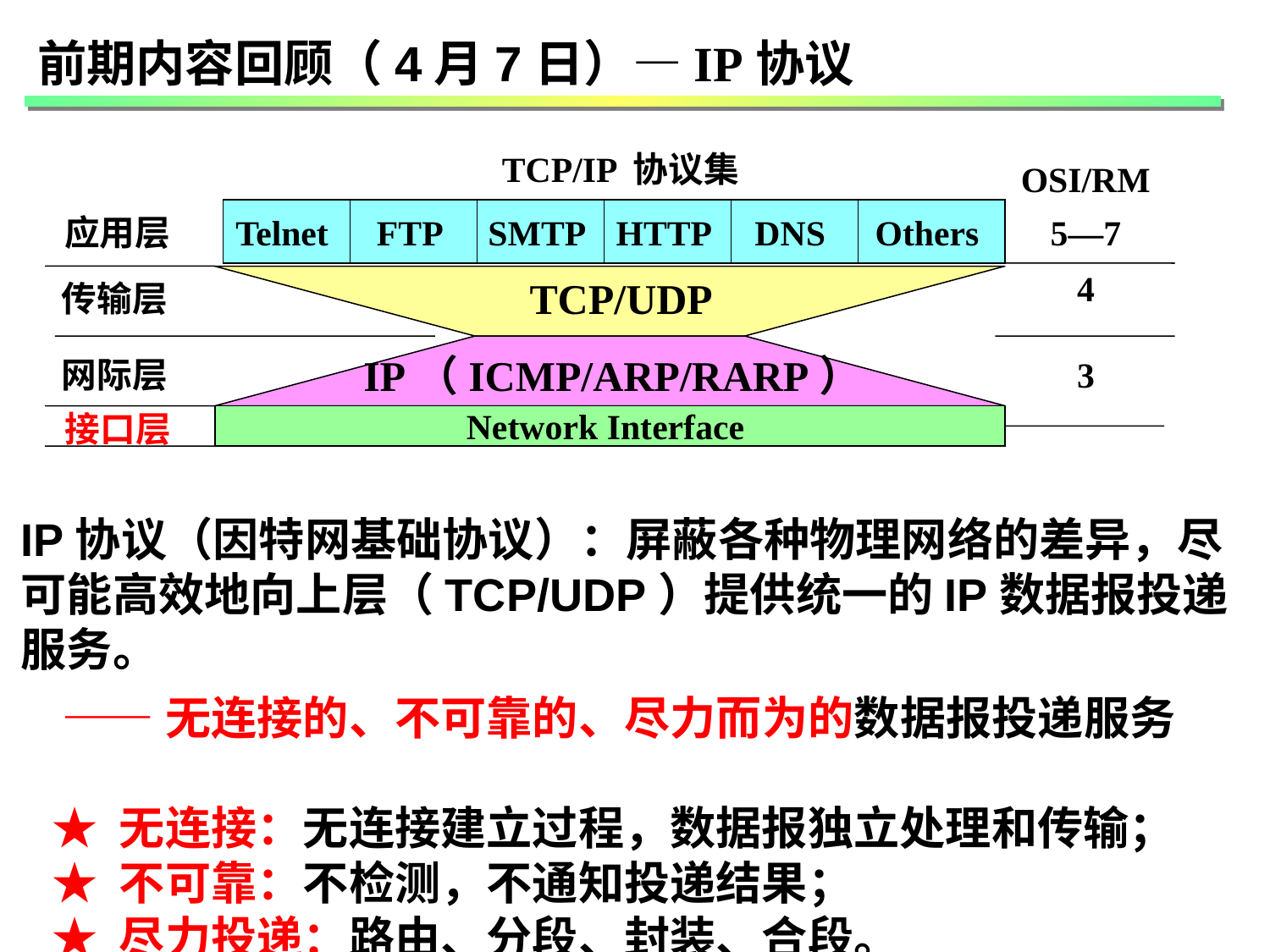

前期内容回顾（4月7日）—IP协议

TCP/IP 协议集
OSI/RM
应用层
Telnet
FTP
SMTP
HTTP
DNS
Others
5—7
4

传输层

TCP/UDP

IP（ICMP/ARP/RARP）

网际层
3
接口层

Network Interface

IP协议（因特网基础协议）：屏蔽各种物理网络的差异，尽可能高效地向上层（TCP/UDP）提供统一的IP数据报投递服务。
    ——无连接的、不可靠的、尽力而为的数据报投递服务

   ★ 无连接：无连接建立过程，数据报独立处理和传输；
   ★ 不可靠：不检测，不通知投递结果；
   ★ 尽力投递：路由、分段、封装、合段。